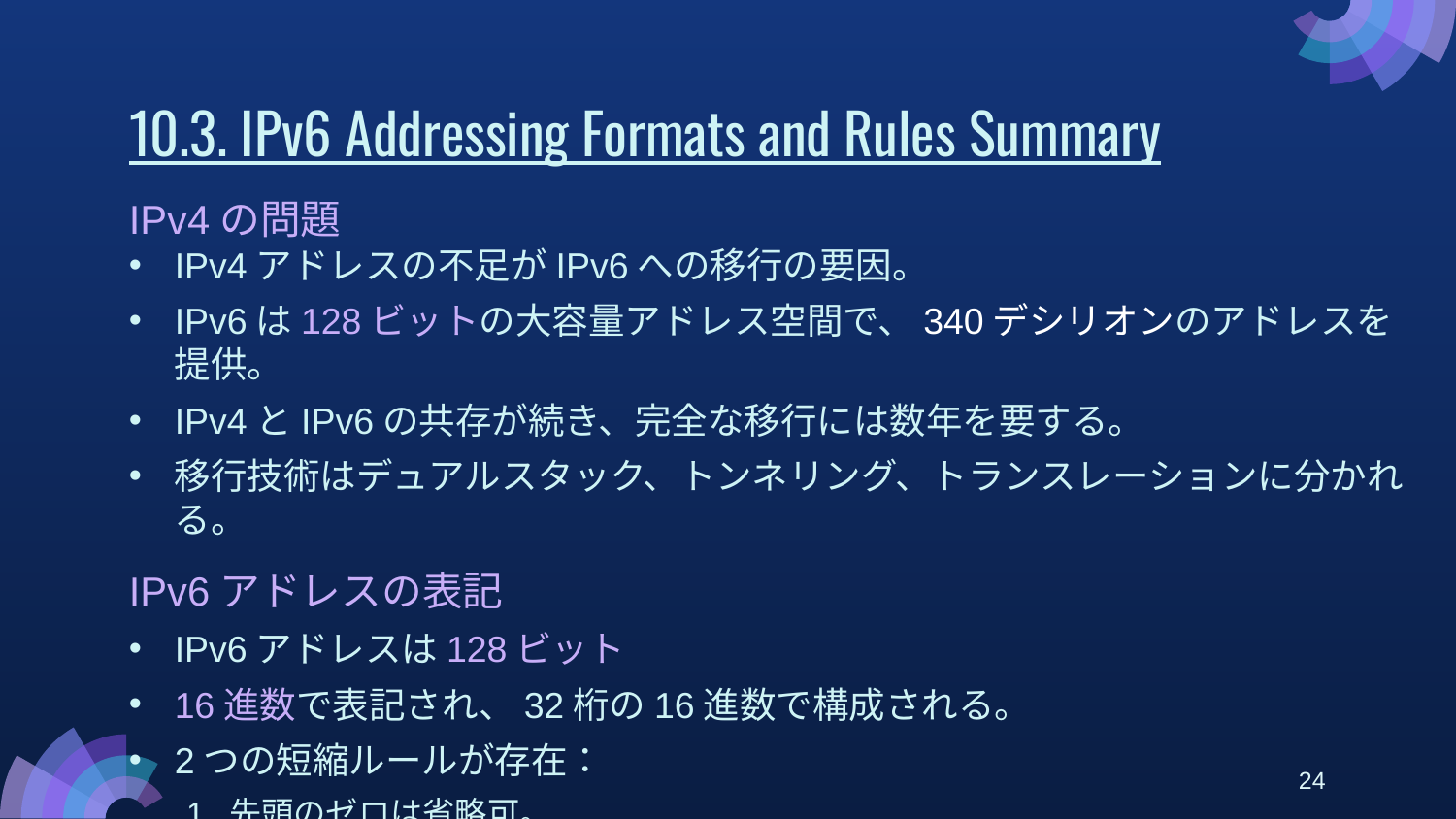

# 10.3. IPv6 Addressing Formats and Rules Summary
IPv4の問題
IPv4アドレスの不足がIPv6への移行の要因。
IPv6は128ビットの大容量アドレス空間で、340デシリオンのアドレスを提供。
IPv4とIPv6の共存が続き、完全な移行には数年を要する。
移行技術はデュアルスタック、トンネリング、トランスレーションに分かれる。
IPv6アドレスの表記
IPv6アドレスは128ビット
16進数で表記され、32桁の16進数で構成される。
2つの短縮ルールが存在：
先頭のゼロは省略可。
ダブルコロン (::) で連続するゼロの文字列を1回だけ置き換える。
24